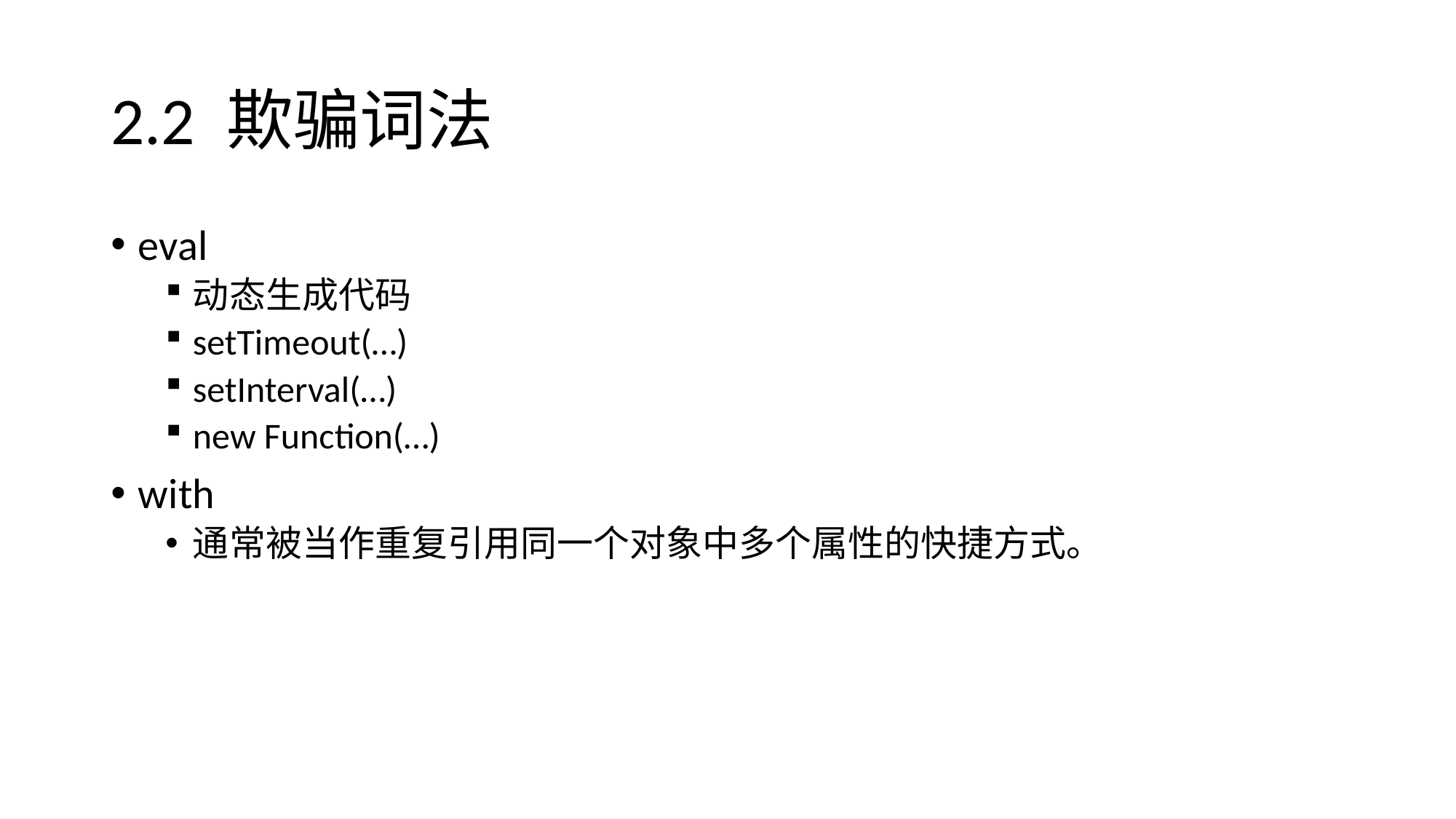

# 2.2 欺骗词法
eval
动态生成代码
setTimeout(…)
setInterval(…)
new Function(…)
with
通常被当作重复引用同一个对象中多个属性的快捷方式。